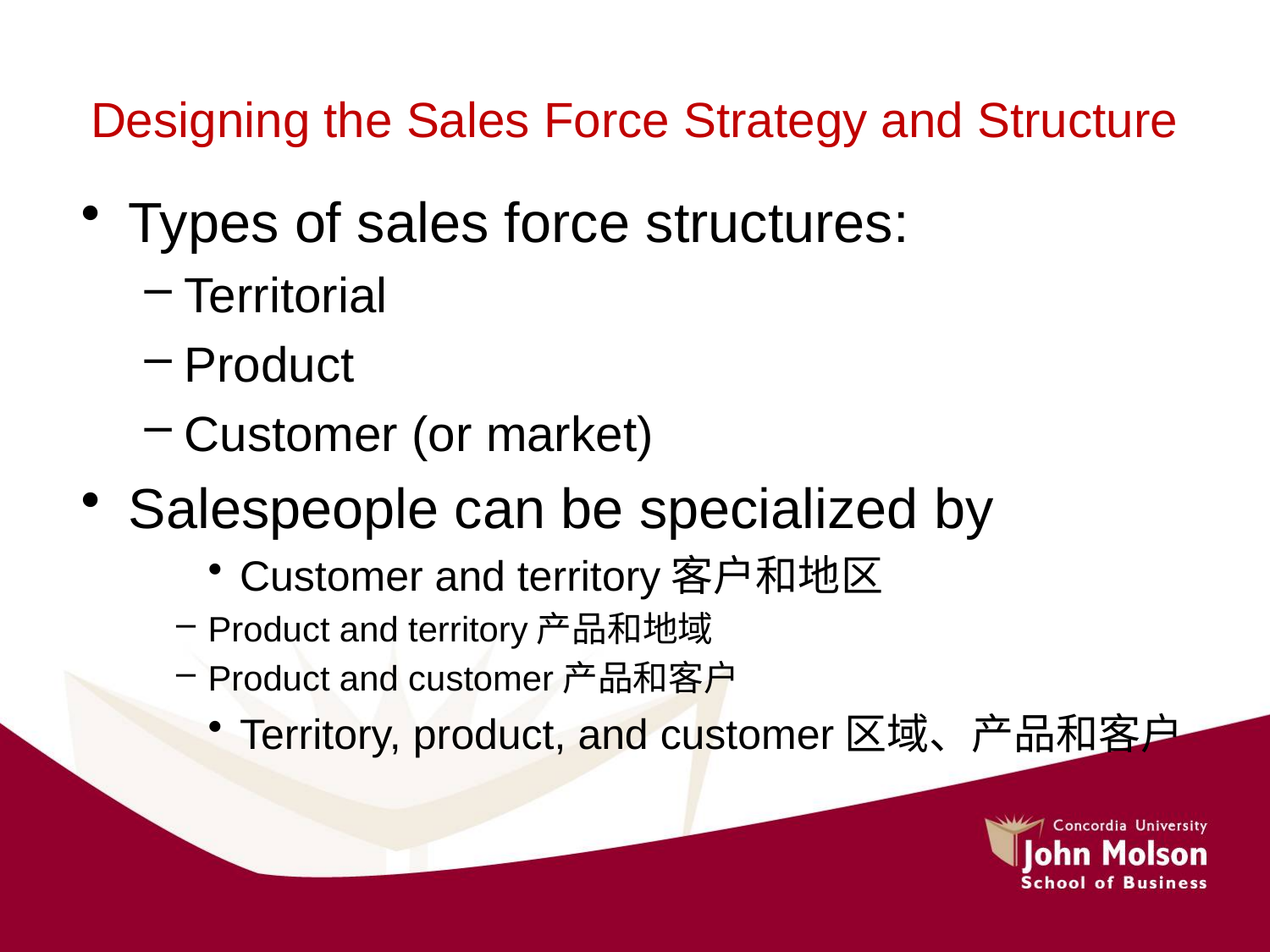

# Designing the Sales Force Strategy and Structure
Types of sales force structures:
Territorial
Product
Customer (or market)
Salespeople can be specialized by
Customer and territory客户和地区
Product and territory产品和地域
Product and customer产品和客户
Territory, product, and customer区域、产品和客户